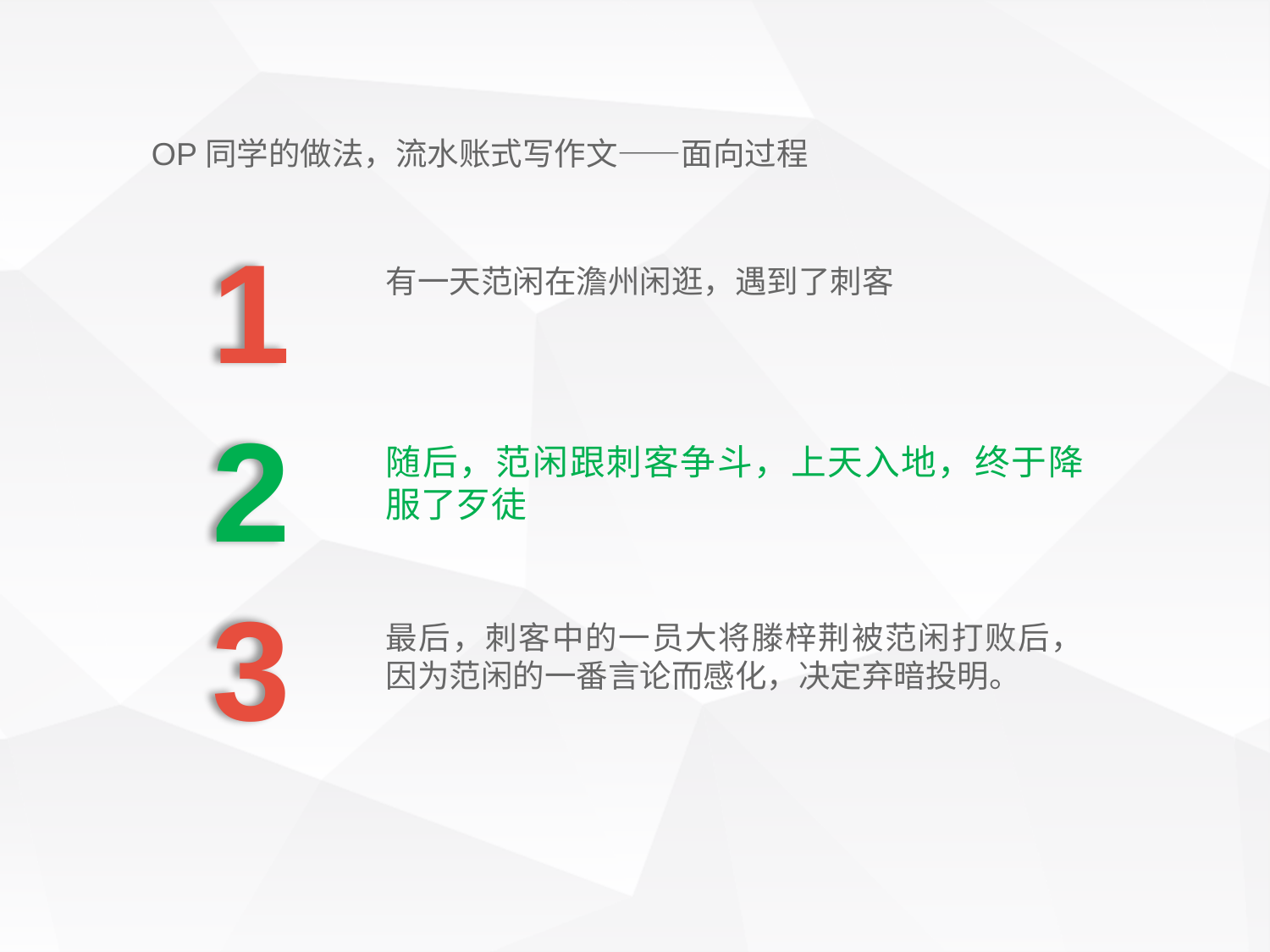

OP同学的做法，流水账式写作文——面向过程
1
有一天范闲在澹州闲逛，遇到了刺客
2
随后，范闲跟刺客争斗，上天入地，终于降服了歹徒
3
最后，刺客中的一员大将滕梓荆被范闲打败后，因为范闲的一番言论而感化，决定弃暗投明。